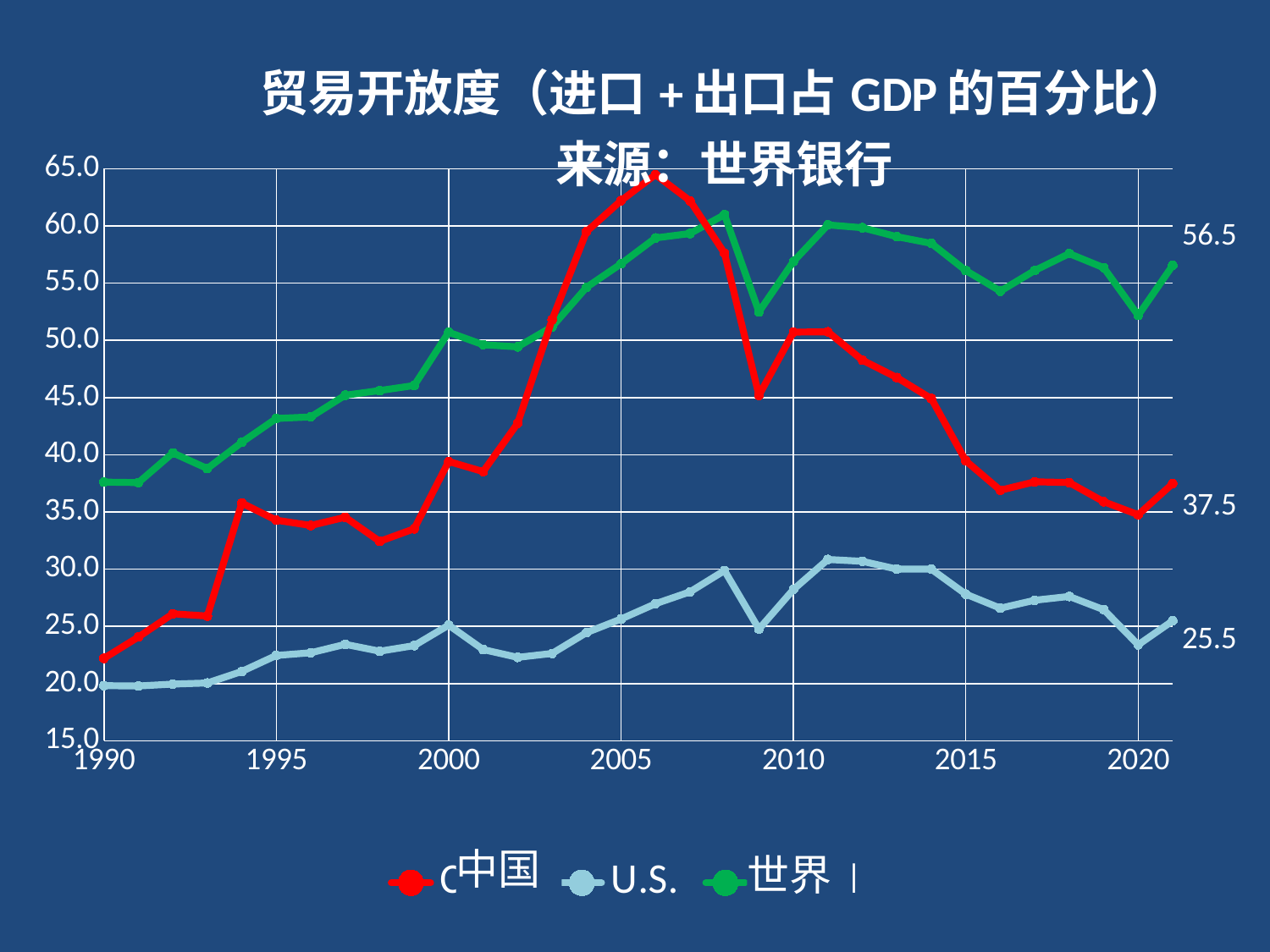

### Chart: 贸易开放度（进口+出口占GDP的百分比）
来源：世界银行

| Category | China | U.S. | World |
|---|---|---|---|
中国
世界